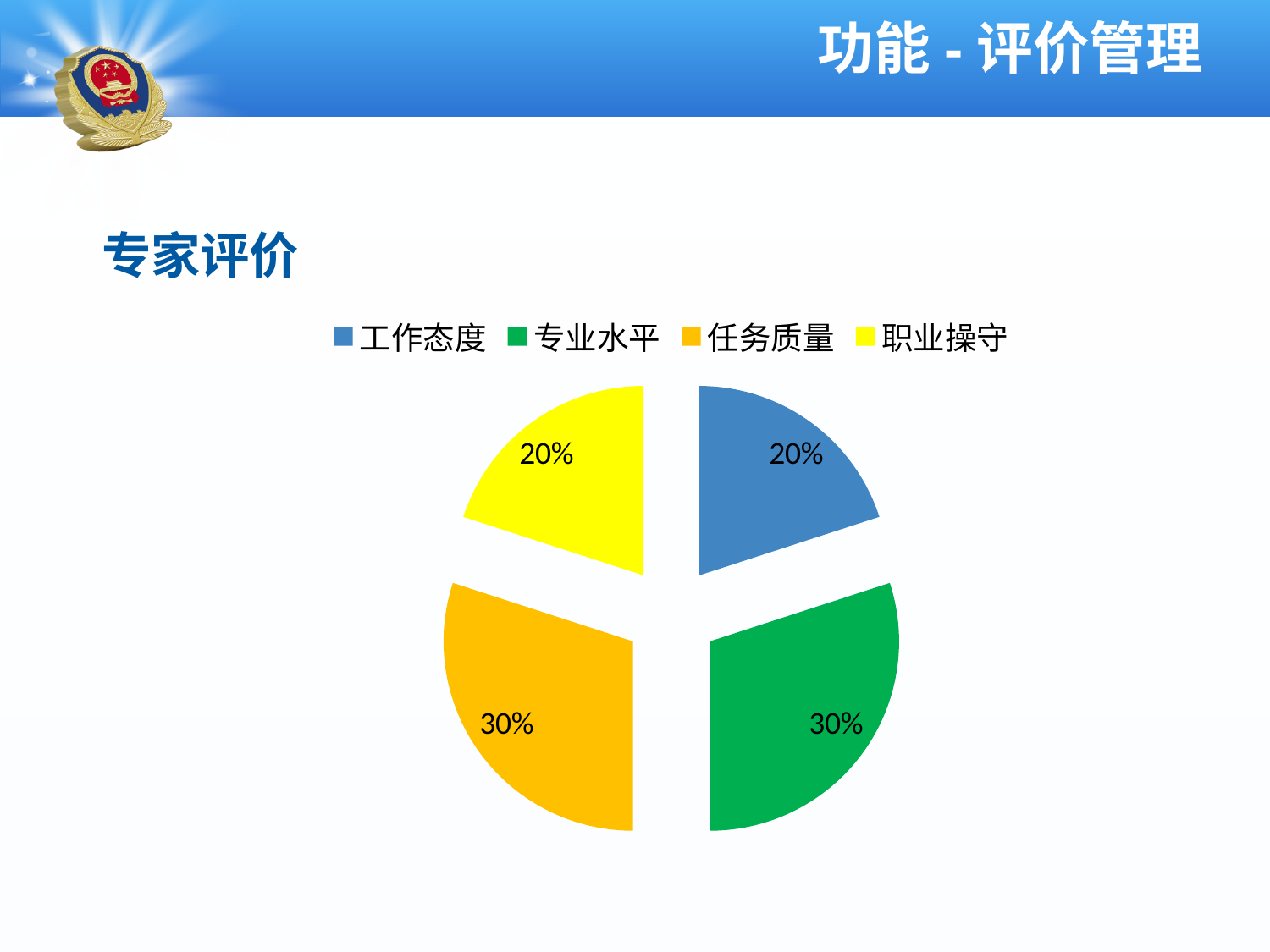

功能-评价管理

专家评价

### Chart

| Category | 列1 |
|---|---|
| 工作态度 | 0.2 |
| 专业水平 | 0.30000000000000004 |
| 任务质量 | 0.30000000000000004 |
| 职业操守 | 0.2 |